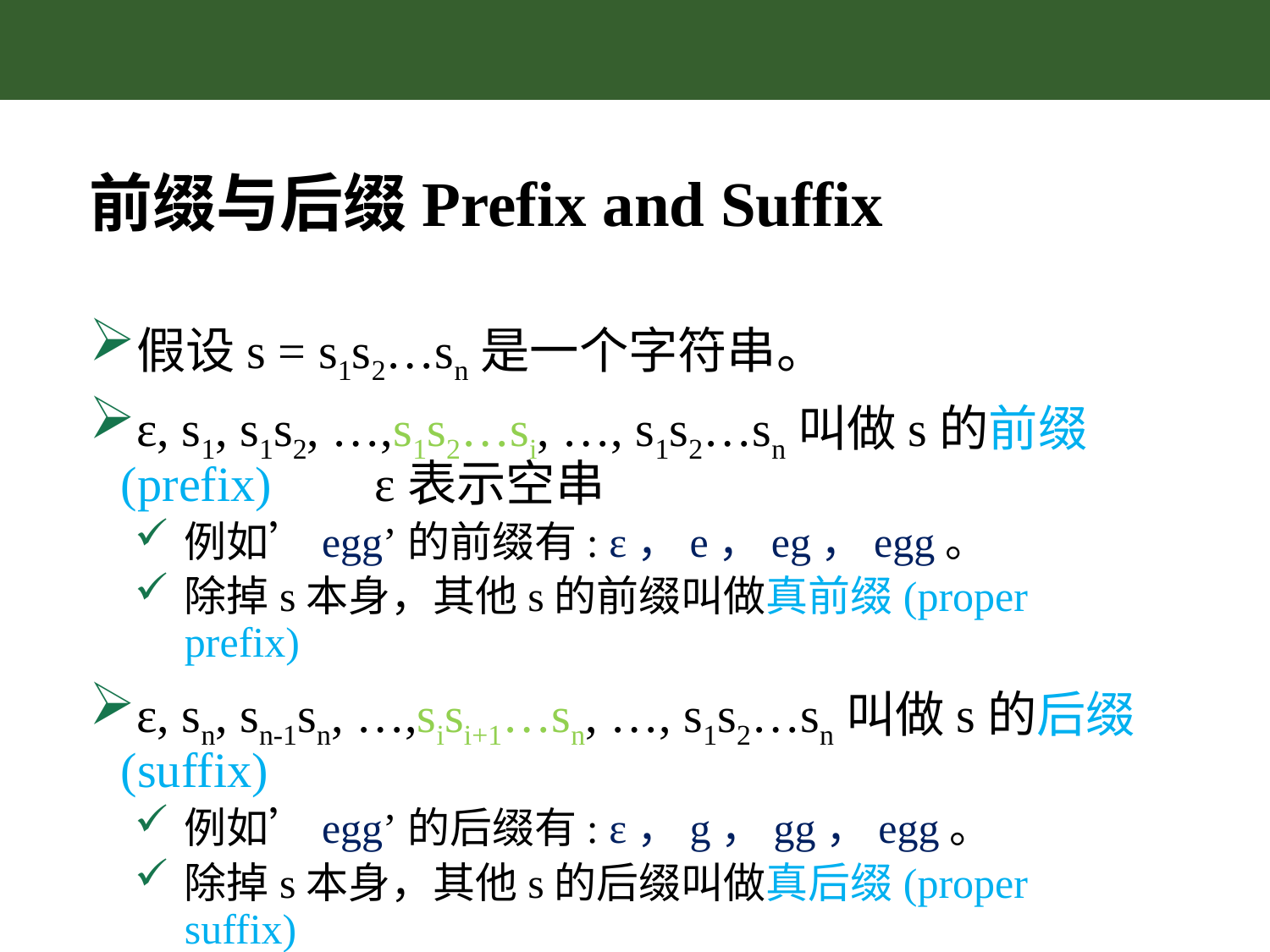

# 前缀与后缀Prefix and Suffix
假设s = s1s2…sn是一个字符串。
ε, s1, s1s2, …,s1s2…si, …, s1s2…sn叫做s的前缀 (prefix) 	ε表示空串
例如’egg’的前缀有: ε，e，eg，egg。
除掉s本身，其他s的前缀叫做真前缀(proper prefix)
ε, sn, sn-1sn, …,sisi+1…sn, …, s1s2…sn叫做s的后缀(suffix)
例如’egg’的后缀有: ε，g，gg，egg。
除掉s本身，其他s的后缀叫做真后缀(proper suffix)